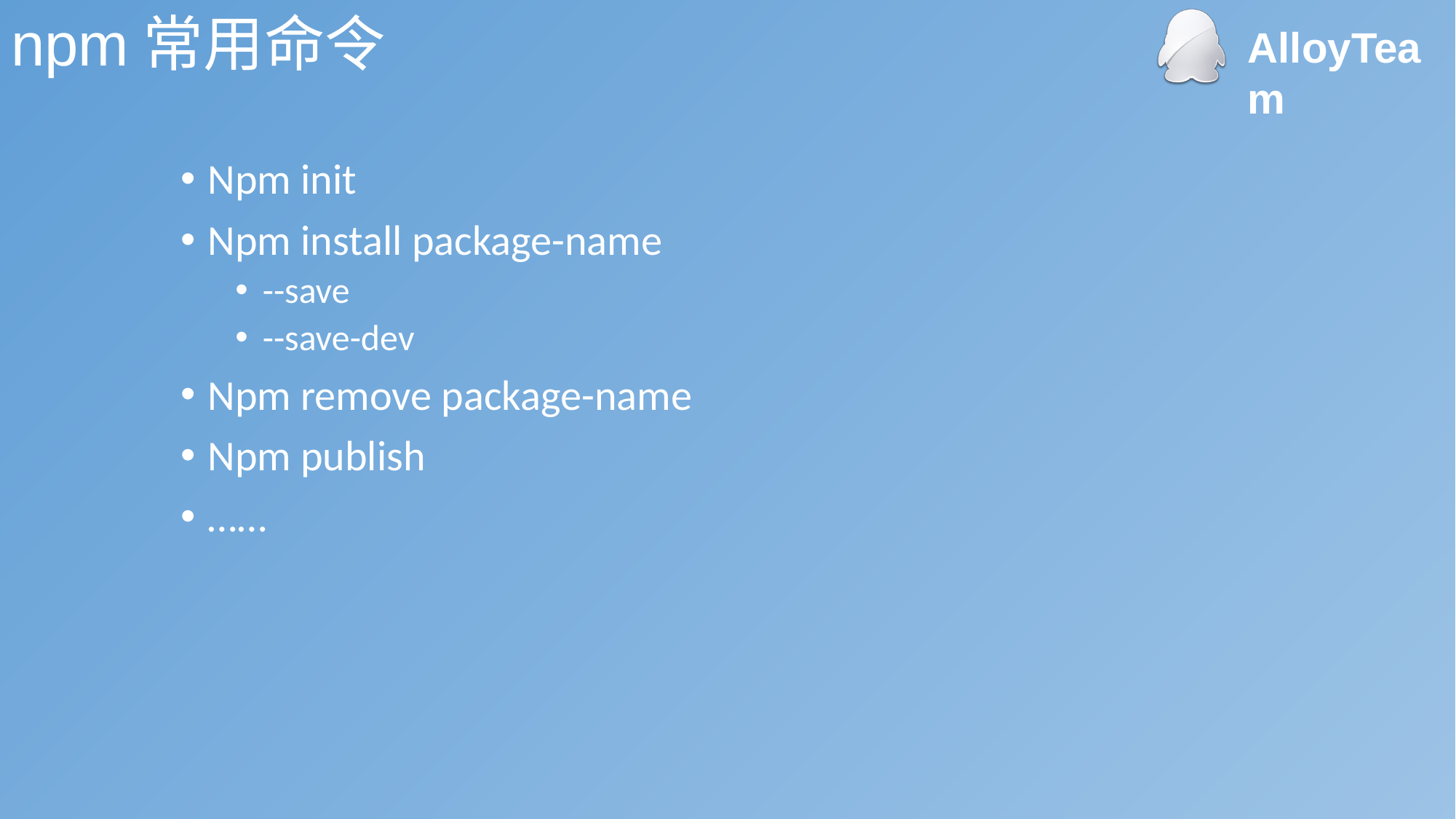

# npm常用命令
Npm init
Npm install package-name
--save
--save-dev
Npm remove package-name
Npm publish
……